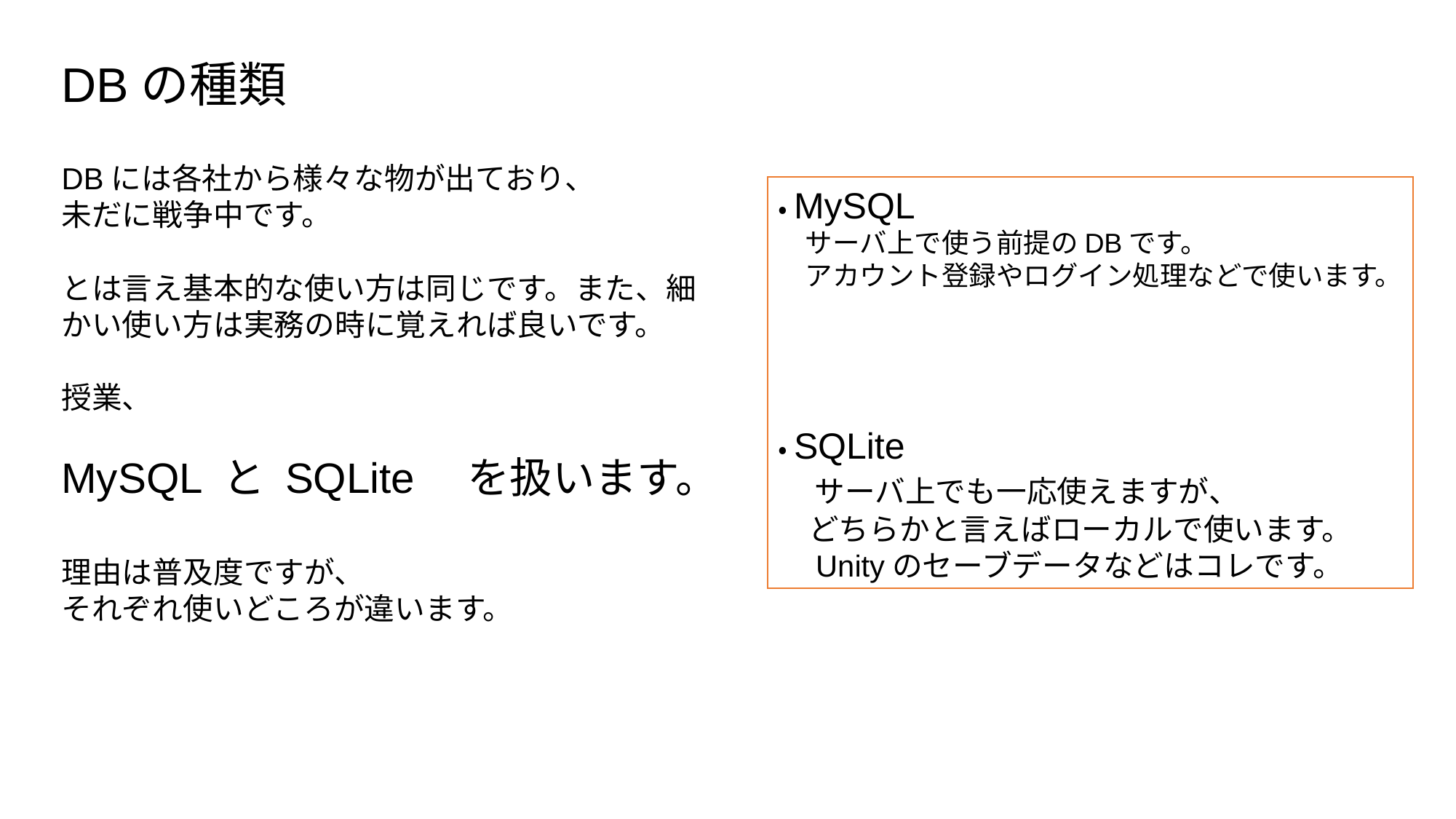

# DBの種類
DBには各社から様々な物が出ており、
未だに戦争中です。

とは言え基本的な使い方は同じです。また、細かい使い方は実務の時に覚えれば良いです。

授業、

MySQL と SQLite　を扱います。

理由は普及度ですが、
それぞれ使いどころが違います。
・MySQL
　サーバ上で使う前提のDBです。
　アカウント登録やログイン処理などで使います。

・SQLite
　サーバ上でも一応使えますが、
　どちらかと言えばローカルで使います。
　Unityのセーブデータなどはコレです。